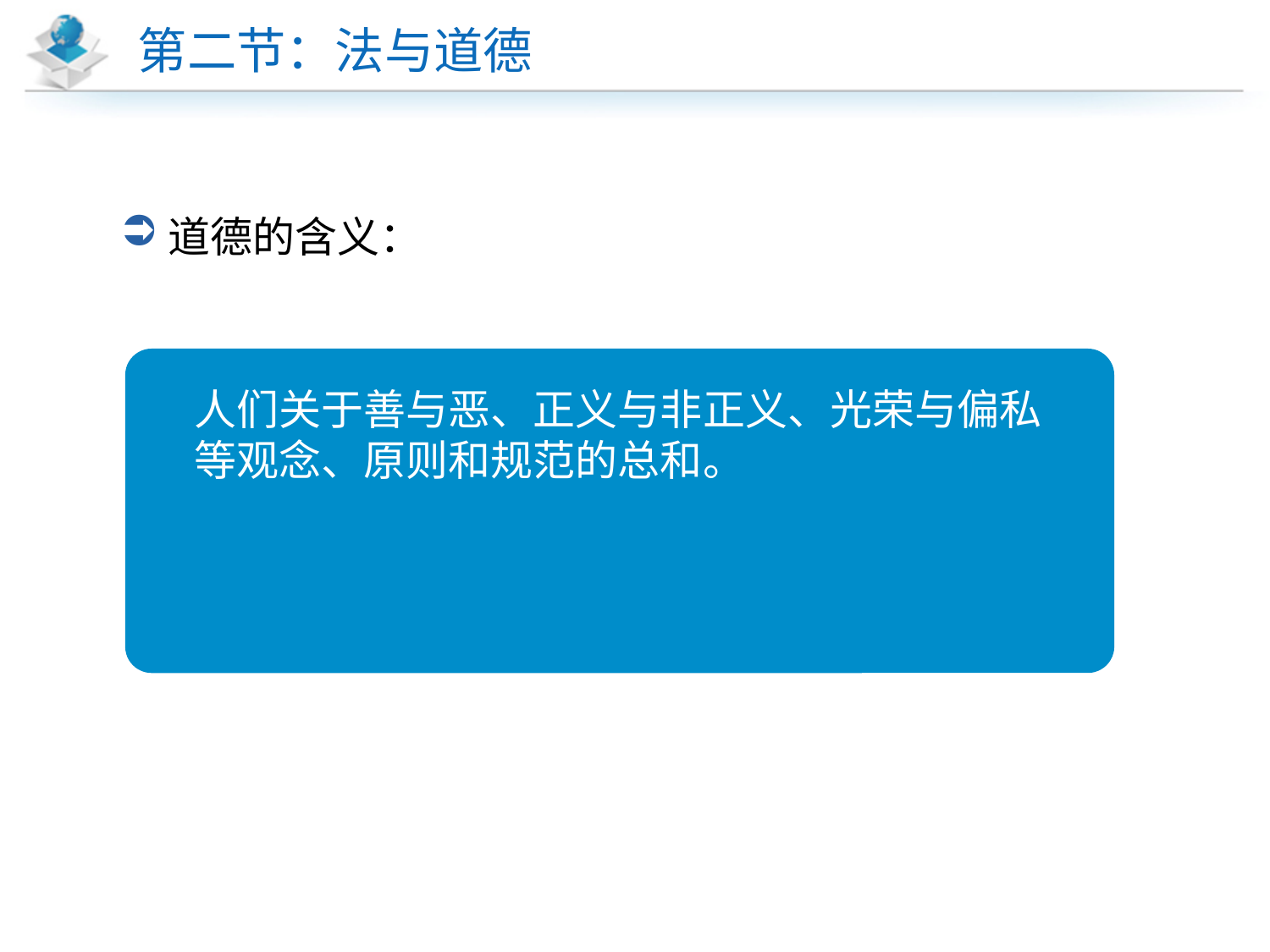

# 第二节：法与道德
道德的含义：

人们关于善与恶、正义与非正义、光荣与偏私等观念、原则和规范的总和。